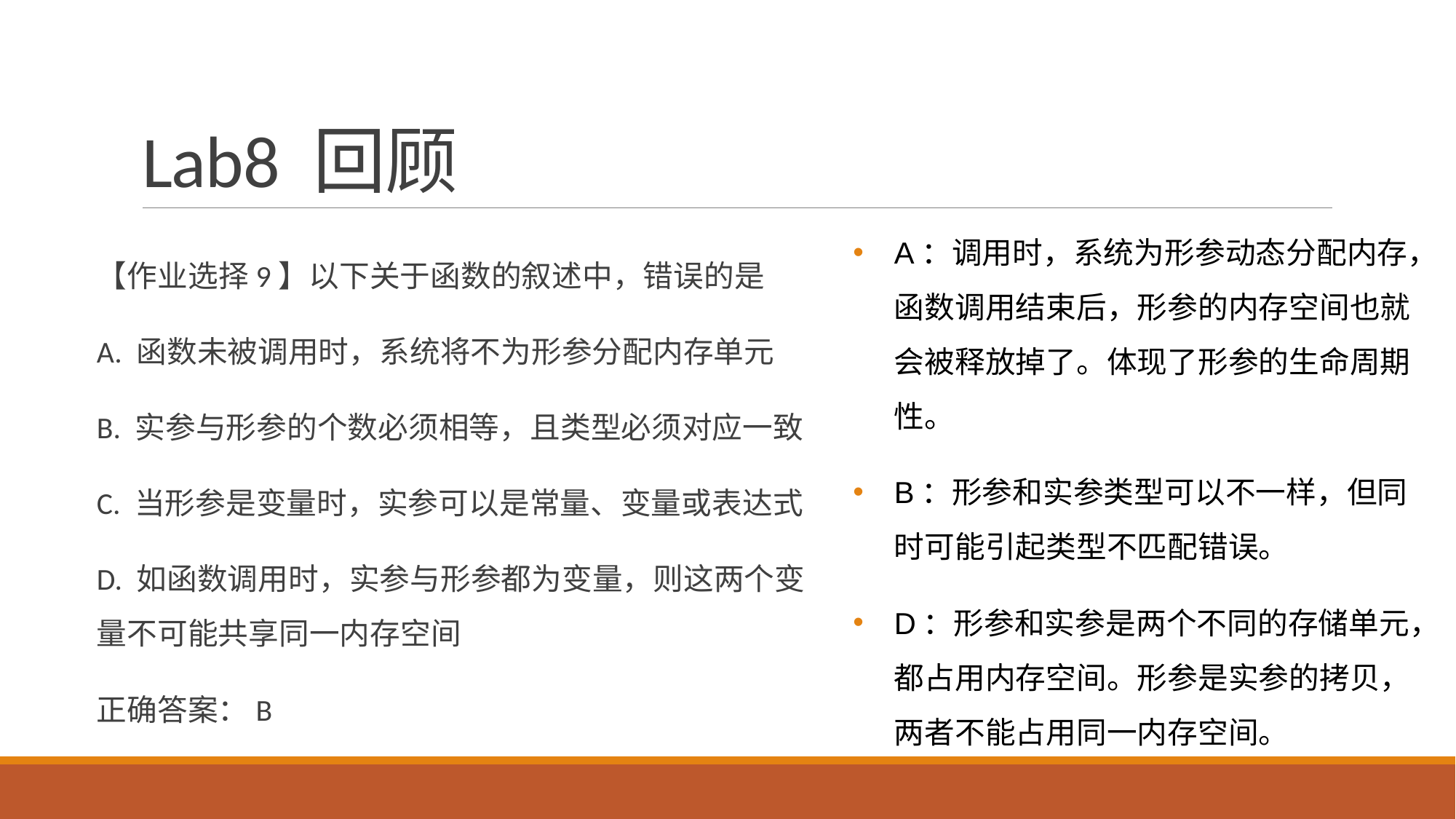

# Lab8 回顾
A：调用时，系统为形参动态分配内存，函数调用结束后，形参的内存空间也就会被释放掉了。体现了形参的生命周期性。
B：形参和实参类型可以不一样，但同时可能引起类型不匹配错误。
D：形参和实参是两个不同的存储单元，都占用内存空间。形参是实参的拷贝，两者不能占用同一内存空间。
【作业选择9】以下关于函数的叙述中，错误的是
A. 函数未被调用时，系统将不为形参分配内存单元
B. 实参与形参的个数必须相等，且类型必须对应一致
C. 当形参是变量时，实参可以是常量、变量或表达式
D. 如函数调用时，实参与形参都为变量，则这两个变量不可能共享同一内存空间
正确答案：B